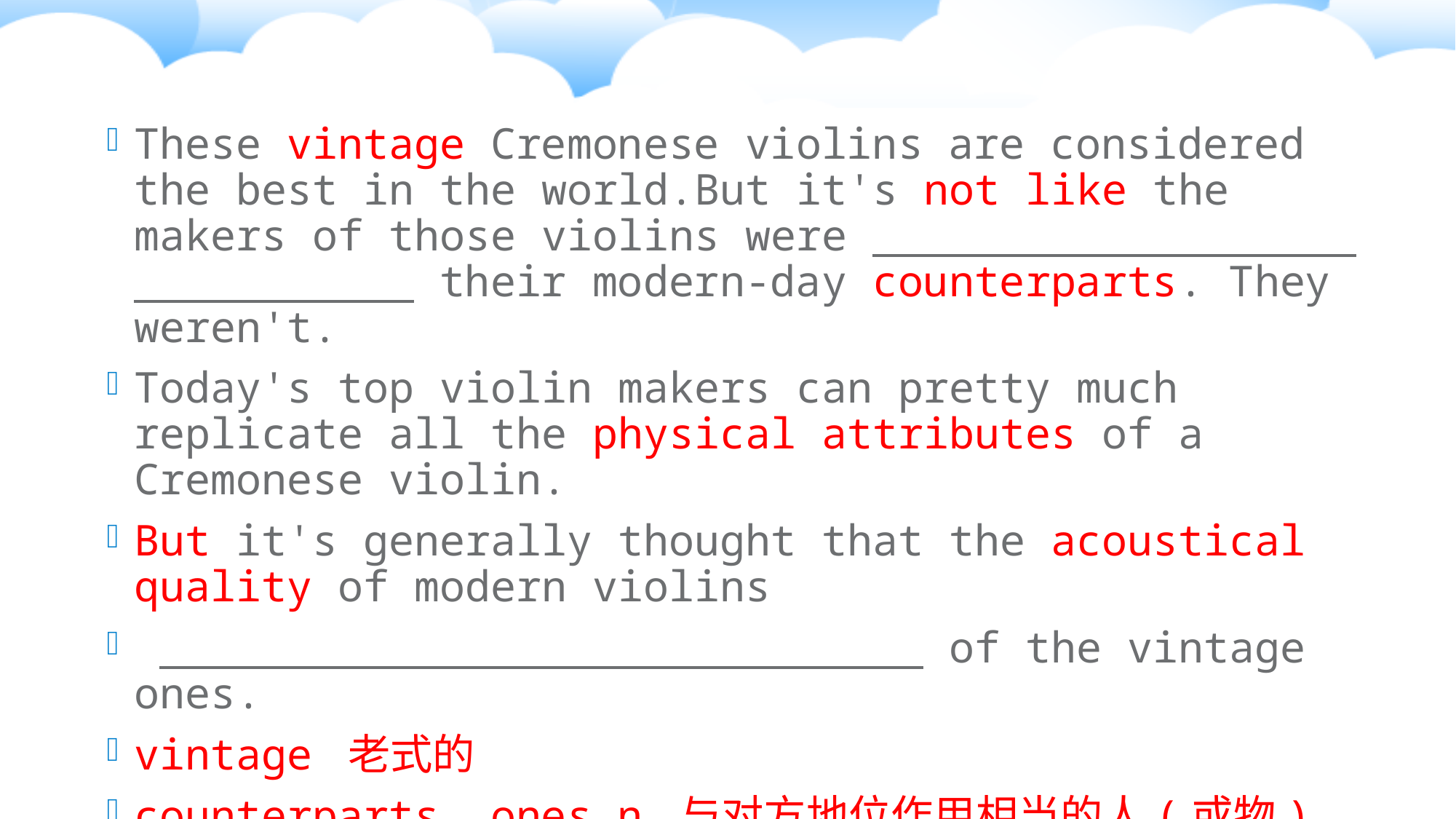

These vintage Cremonese violins are considered the best in the world.But it's not like the makers of those violins were                                 their modern-day counterparts. They weren't.
Today's top violin makers can pretty much replicate all the physical attributes of a Cremonese violin.
But it's generally thought that the acoustical quality of modern violins
                                of the vintage ones.
vintage 老式的
counterparts  ones n.与对方地位作用相当的人(或物)